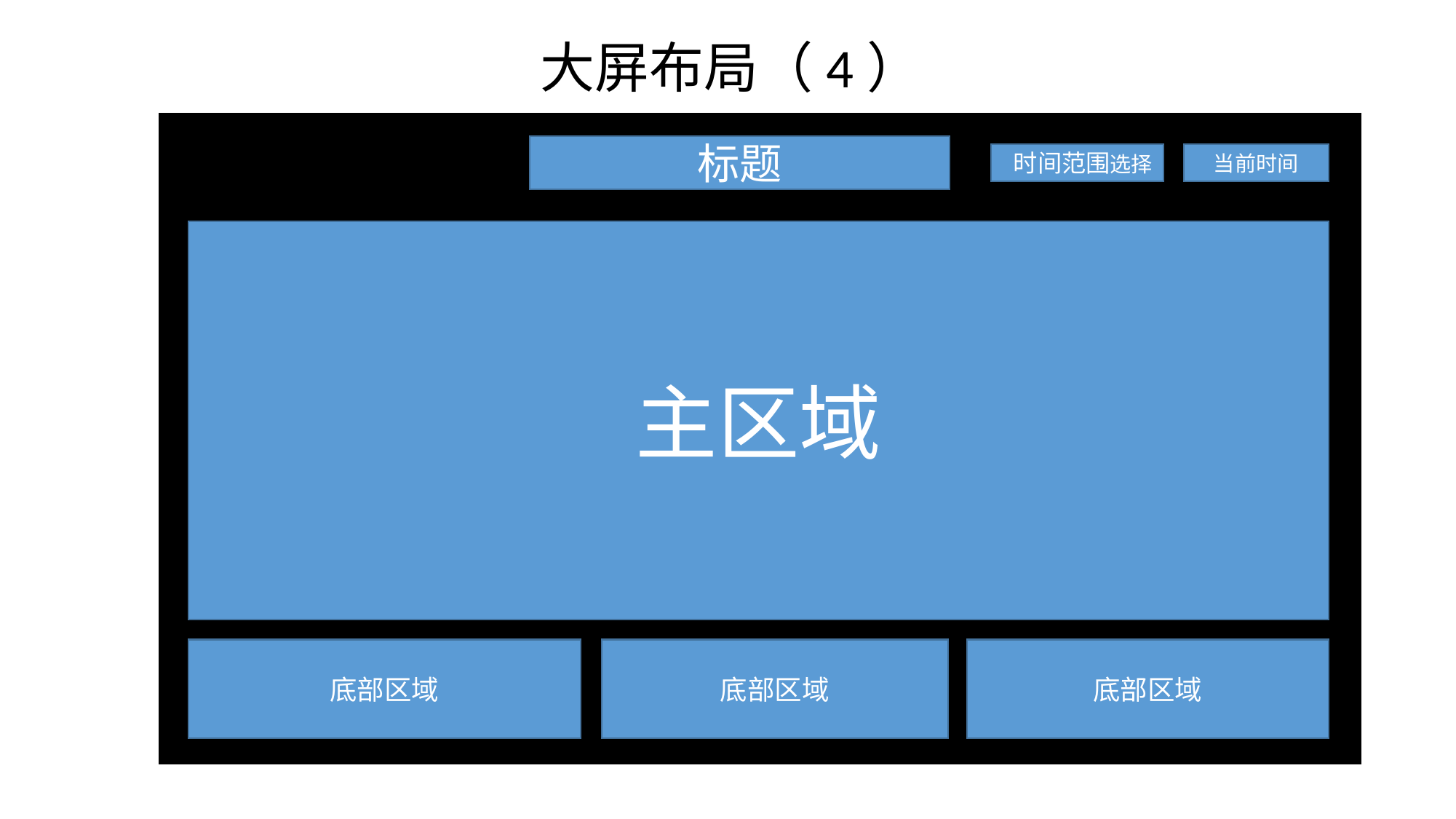

大屏布局（4）

标题
 时间范围选择
当前时间
主区域
#2bab0
#1d6137
#223266
#064066
底部区域
底部区域
底部区域